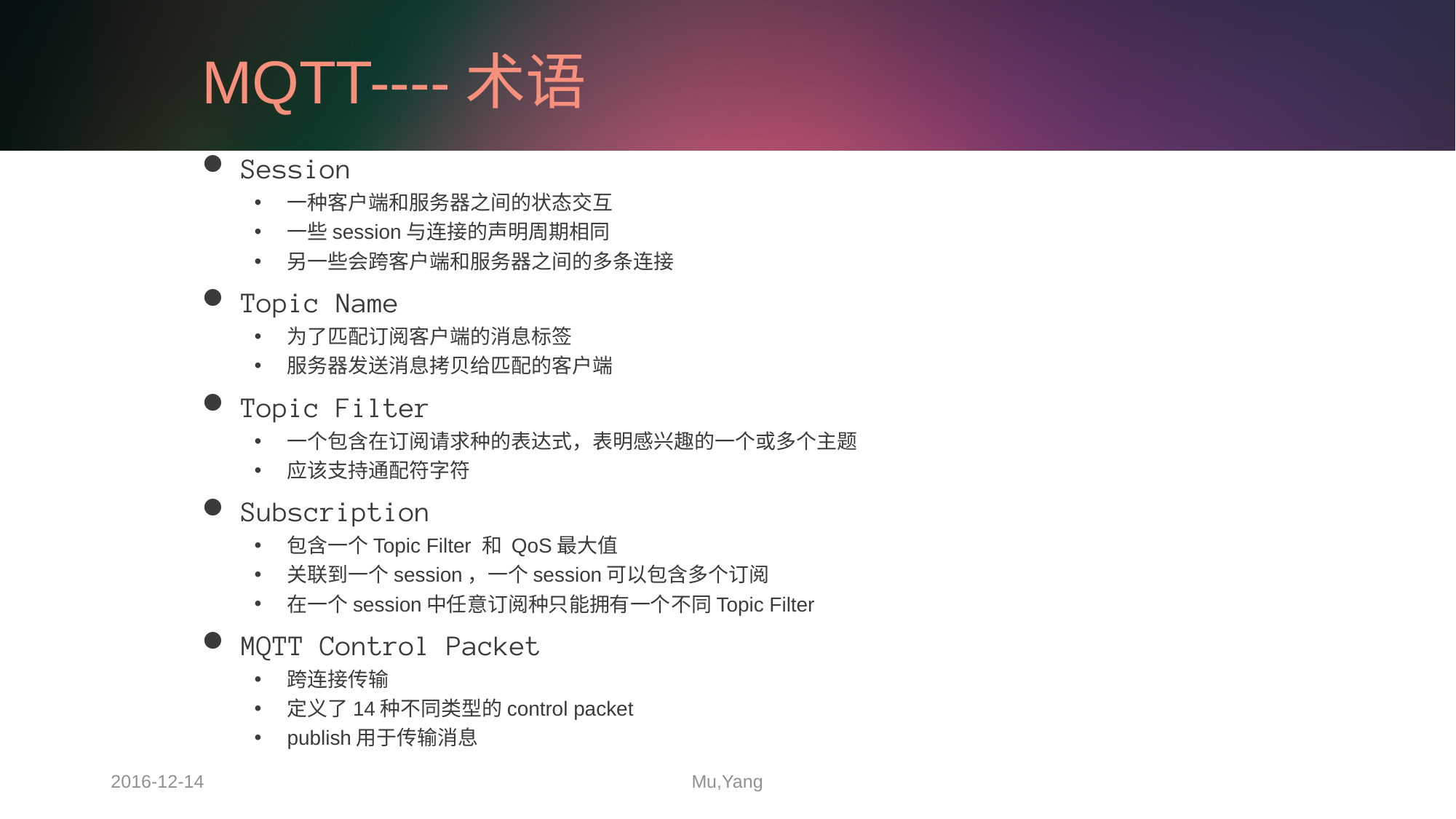

# MQTT----术语
Session
一种客户端和服务器之间的状态交互
一些session与连接的声明周期相同
另一些会跨客户端和服务器之间的多条连接
Topic Name
为了匹配订阅客户端的消息标签
服务器发送消息拷贝给匹配的客户端
Topic Filter
一个包含在订阅请求种的表达式，表明感兴趣的一个或多个主题
应该支持通配符字符
Subscription
包含一个Topic Filter 和 QoS最大值
关联到一个session，一个session可以包含多个订阅
在一个session中任意订阅种只能拥有一个不同Topic Filter
MQTT Control Packet
跨连接传输
定义了14种不同类型的control packet
publish用于传输消息
2016-12-14
Mu,Yang
7